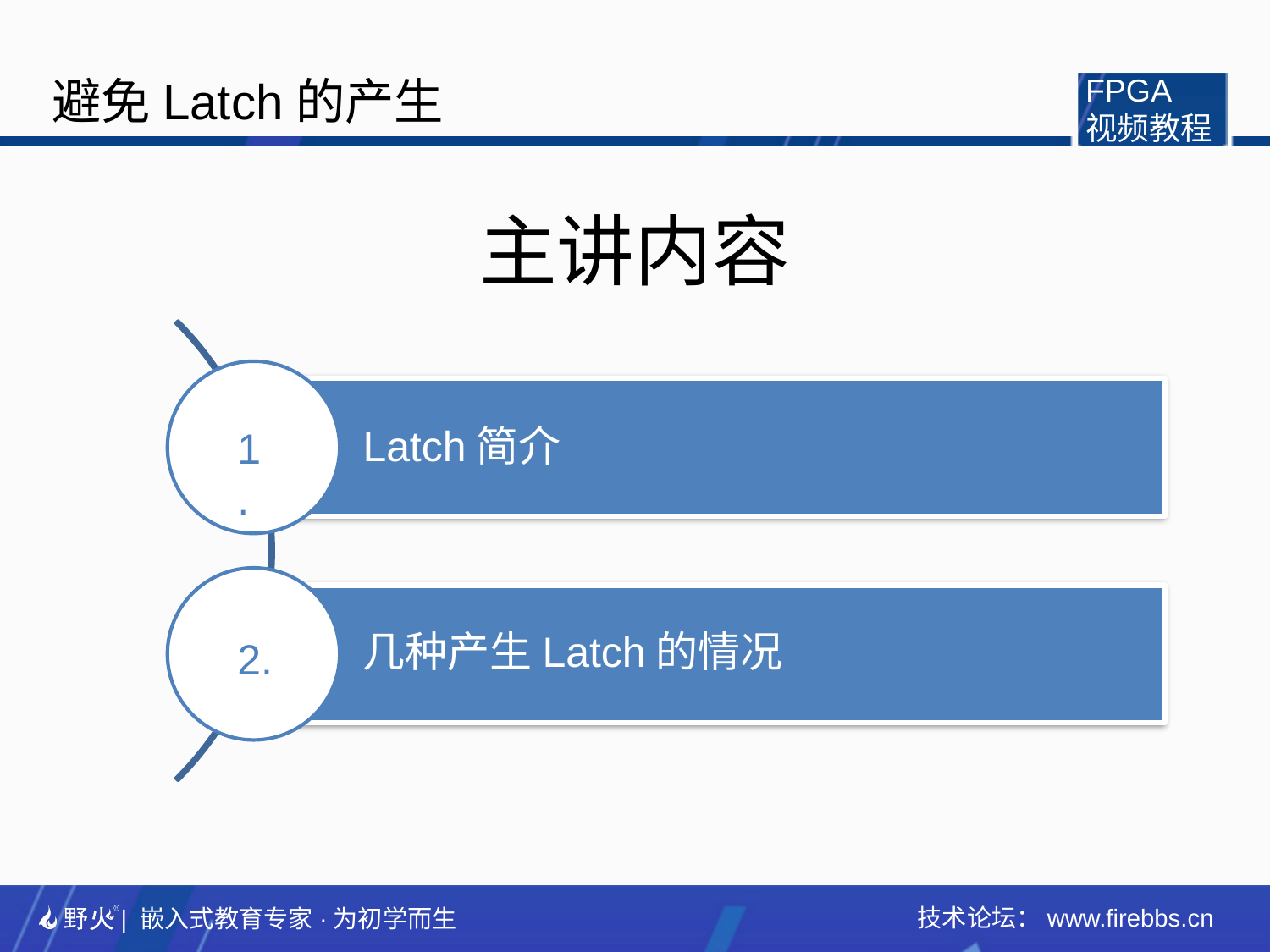

避免Latch的产生
FPGA
视频教程
主讲内容
Latch简介
几种产生Latch的情况
1.
2.